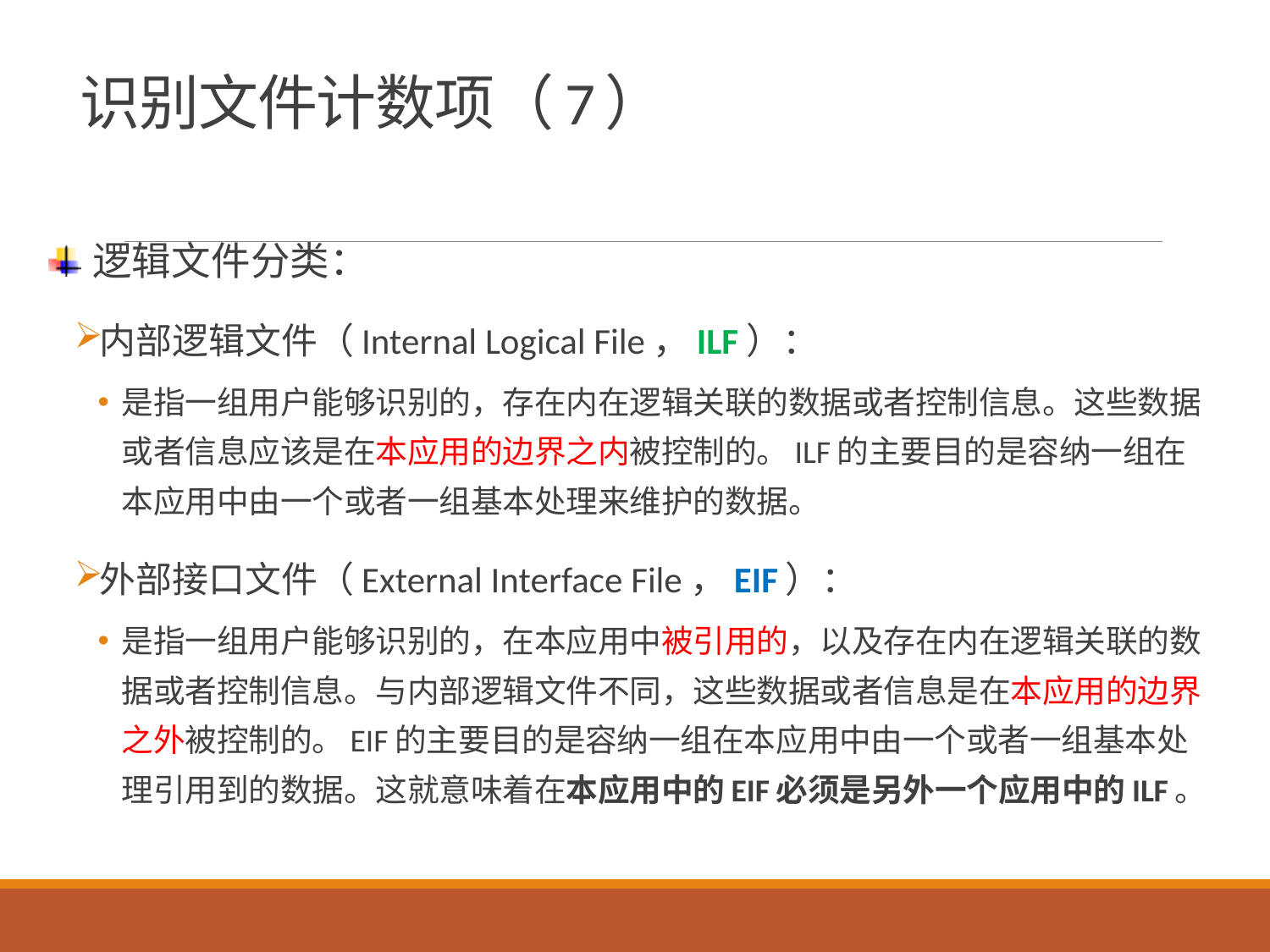

# 识别文件计数项（7）
逻辑文件分类：
内部逻辑文件（Internal Logical File，ILF）：
是指一组用户能够识别的，存在内在逻辑关联的数据或者控制信息。这些数据或者信息应该是在本应用的边界之内被控制的。ILF的主要目的是容纳一组在本应用中由一个或者一组基本处理来维护的数据。
外部接口文件（External Interface File，EIF）：
是指一组用户能够识别的，在本应用中被引用的，以及存在内在逻辑关联的数据或者控制信息。与内部逻辑文件不同，这些数据或者信息是在本应用的边界之外被控制的。EIF的主要目的是容纳一组在本应用中由一个或者一组基本处理引用到的数据。这就意味着在本应用中的EIF必须是另外一个应用中的ILF。